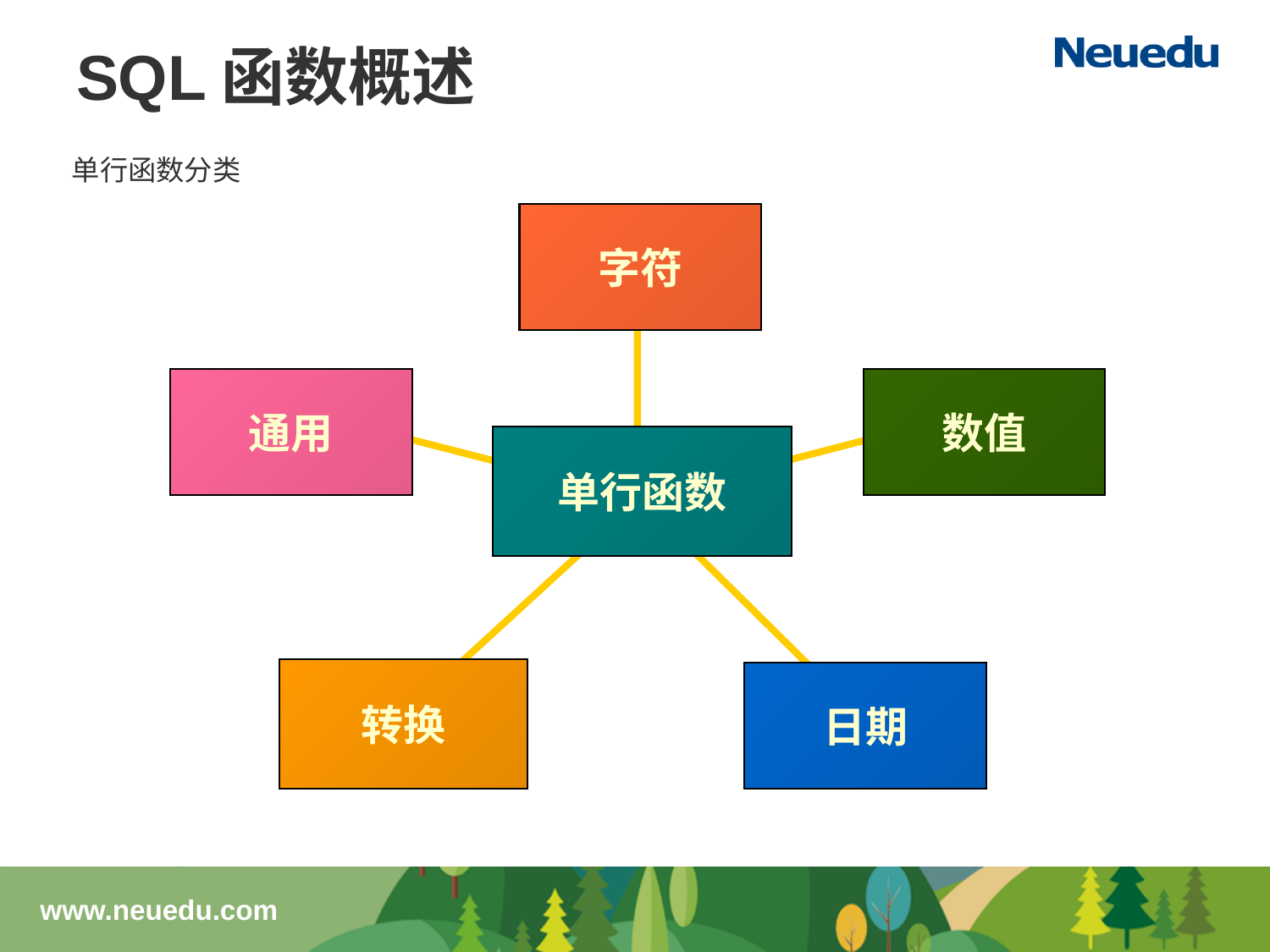

SQL函数概述
单行函数分类

字符

通用
数值

单行函数

转换
日期